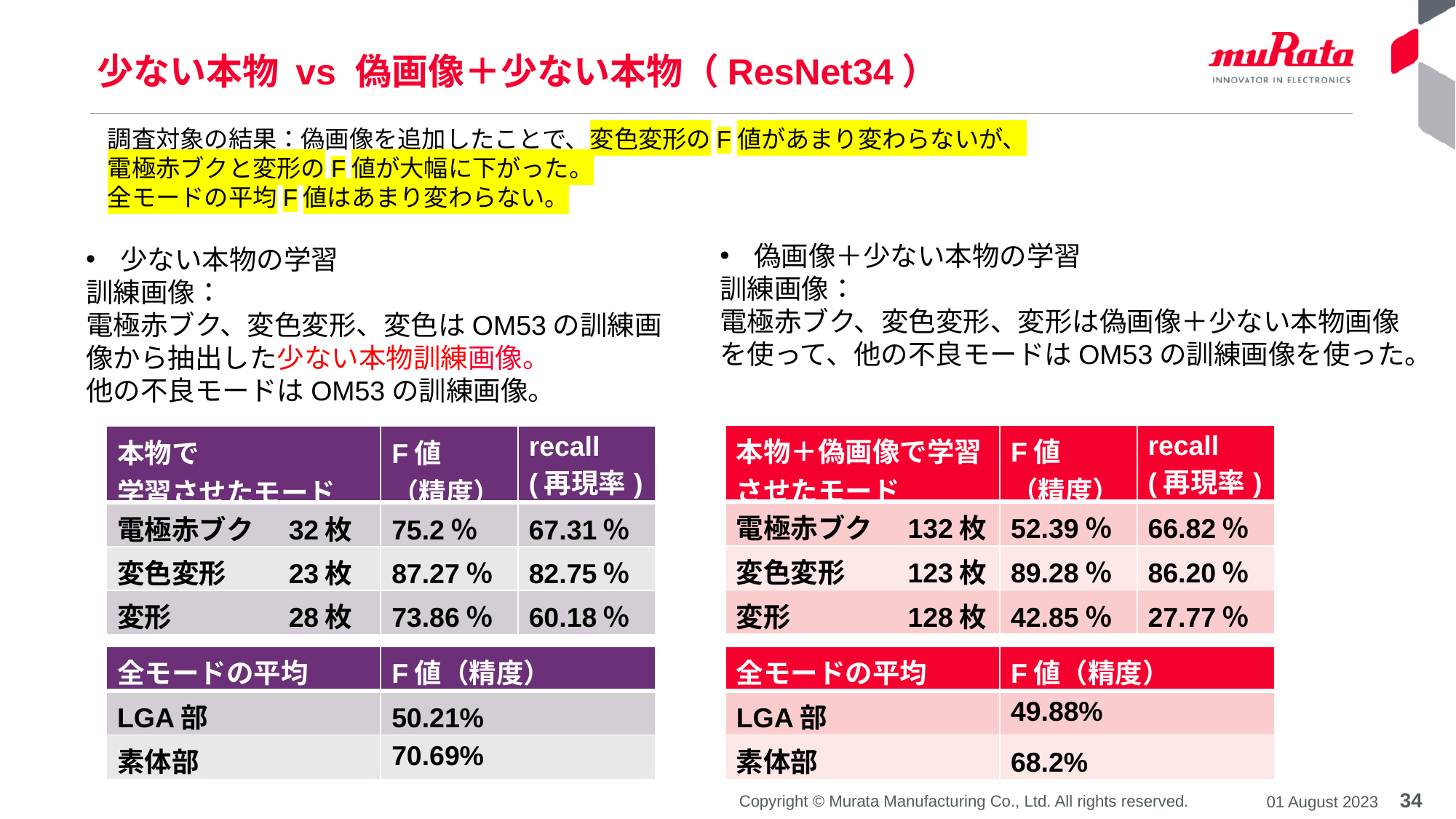

# 少ない本物 vs 偽画像＋少ない本物（ResNet34）
調査対象の結果：偽画像を追加したことで、変色変形のF値があまり変わらないが、
電極赤ブクと変形のF値が大幅に下がった。
全モードの平均F値はあまり変わらない。

偽画像＋少ない本物の学習
訓練画像：
電極赤ブク、変色変形、変形は偽画像＋少ない本物画像を使って、他の不良モードはOM53の訓練画像を使った。

少ない本物の学習
訓練画像：
電極赤ブク、変色変形、変色はOM53の訓練画像から抽出した少ない本物訓練画像。
他の不良モードはOM53の訓練画像。

| 本物＋偽画像で学習させたモード | F値 （精度） | recall (再現率) |
| --- | --- | --- |
| 電極赤ブク　132枚 | 52.39％ | 66.82％ |
| 変色変形　　123枚 | 89.28％ | 86.20％ |
| 変形　　　　128枚 | 42.85％ | 27.77％ |
| 本物で 学習させたモード | F値 （精度） | recall (再現率) |
| --- | --- | --- |
| 電極赤ブク　32枚 | 75.2％ | 67.31％ |
| 変色変形　　23枚 | 87.27％ | 82.75％ |
| 変形　　　　28枚 | 73.86％ | 60.18％ |
| 全モードの平均 | F値（精度） |
| --- | --- |
| LGA部 | 50.21% |
| 素体部 | 70.69% |
| 全モードの平均 | F値（精度） |
| --- | --- |
| LGA部 | 49.88% |
| 素体部 | 68.2% |